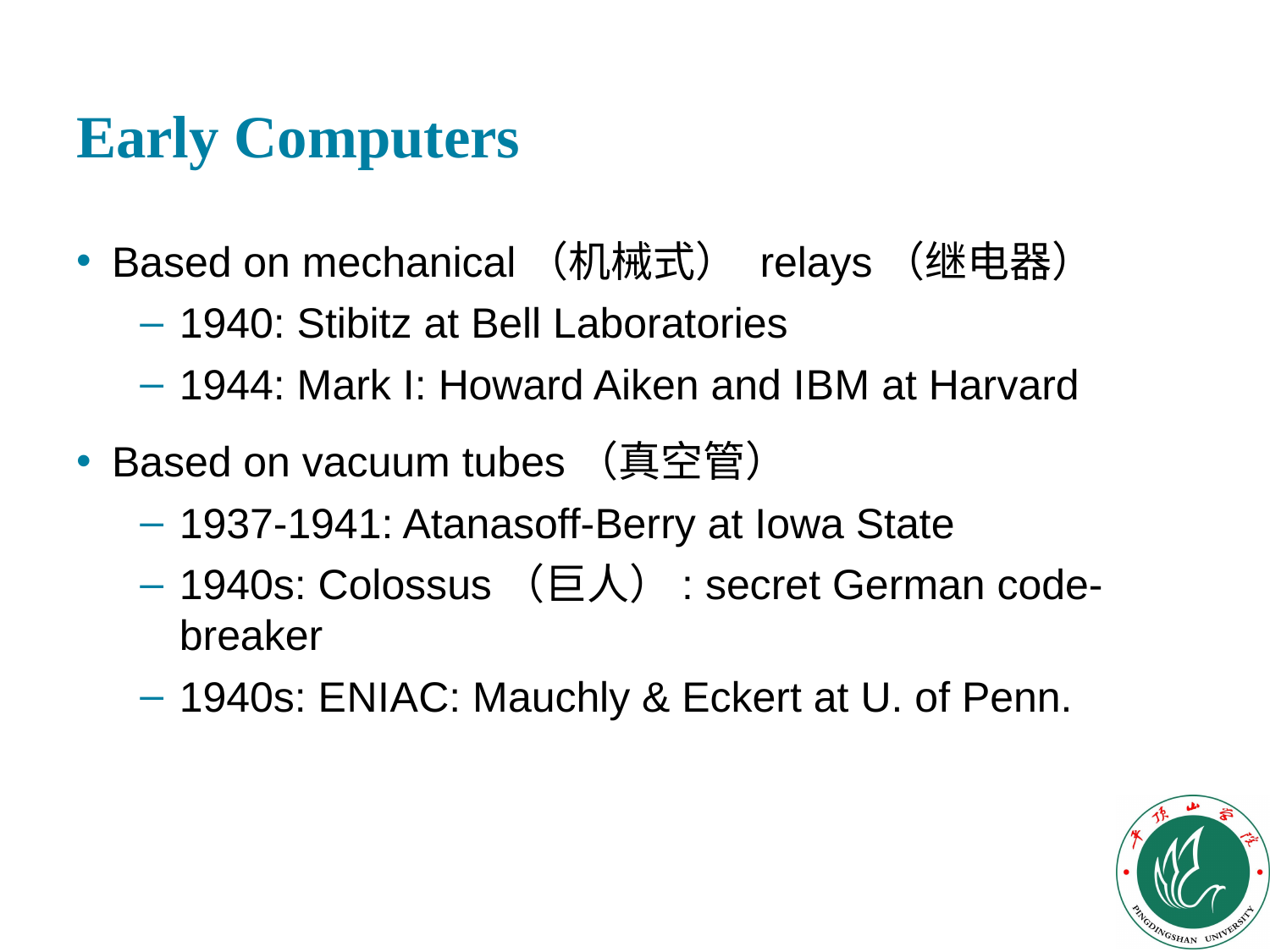

# Early Computers
Based on mechanical（机械式） relays（继电器）
1940: Stibitz at Bell Laboratories
1944: Mark I: Howard Aiken and I B M at Harvard
Based on vacuum tubes（真空管）
1937-1941: Atanasoff-Berry at Iowa State
1940s: Colossus（巨人）: secret German code-breaker
1940s: E N I A C: Mauchly & Eckert at U. of Penn.